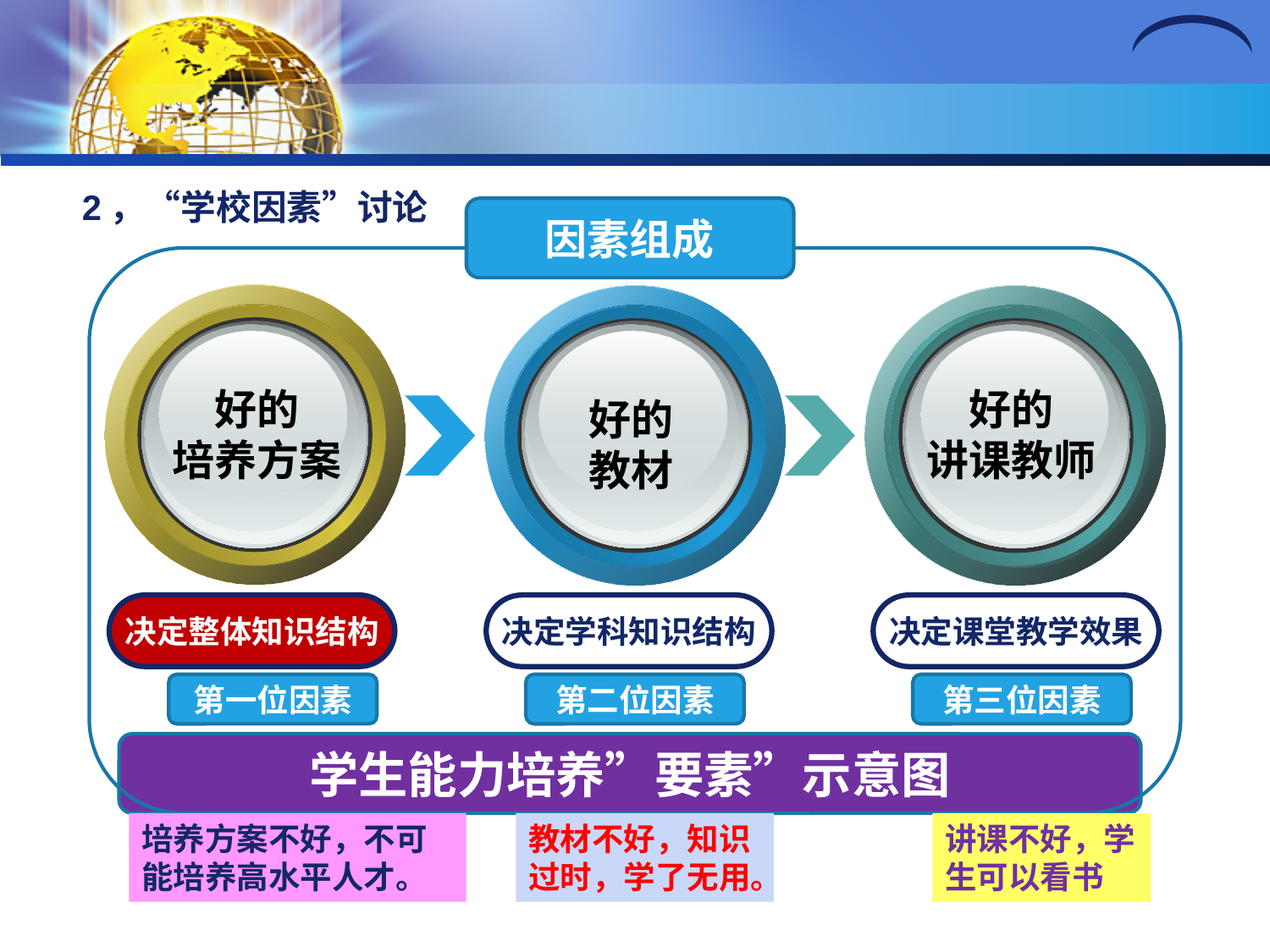

2，“学校因素”讨论
因素组成

好的
培养方案

决定整体知识结构
第一位因素

好的
教材

决定学科知识结构
第二位因素

好的
讲课教师
决定课堂教学效果
第三位因素
学生能力培养”要素”示意图
培养方案不好，不可能培养高水平人才。
教材不好，知识过时，学了无用。
讲课不好，学生可以看书